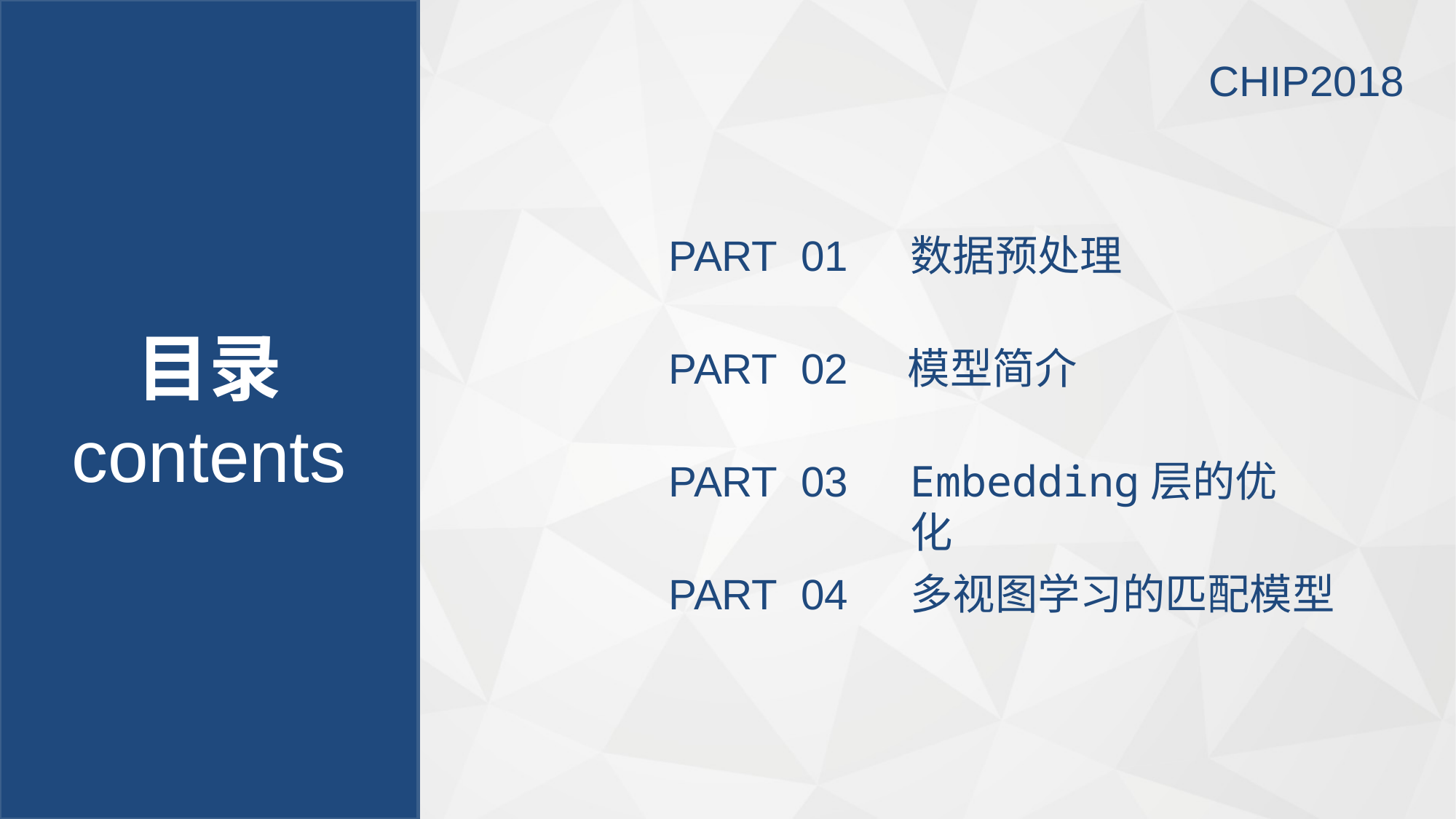

目录
contents
PART  01
数据预处理
PART  02
模型简介
PART  03
Embedding层的优化
PART  04
多视图学习的匹配模型